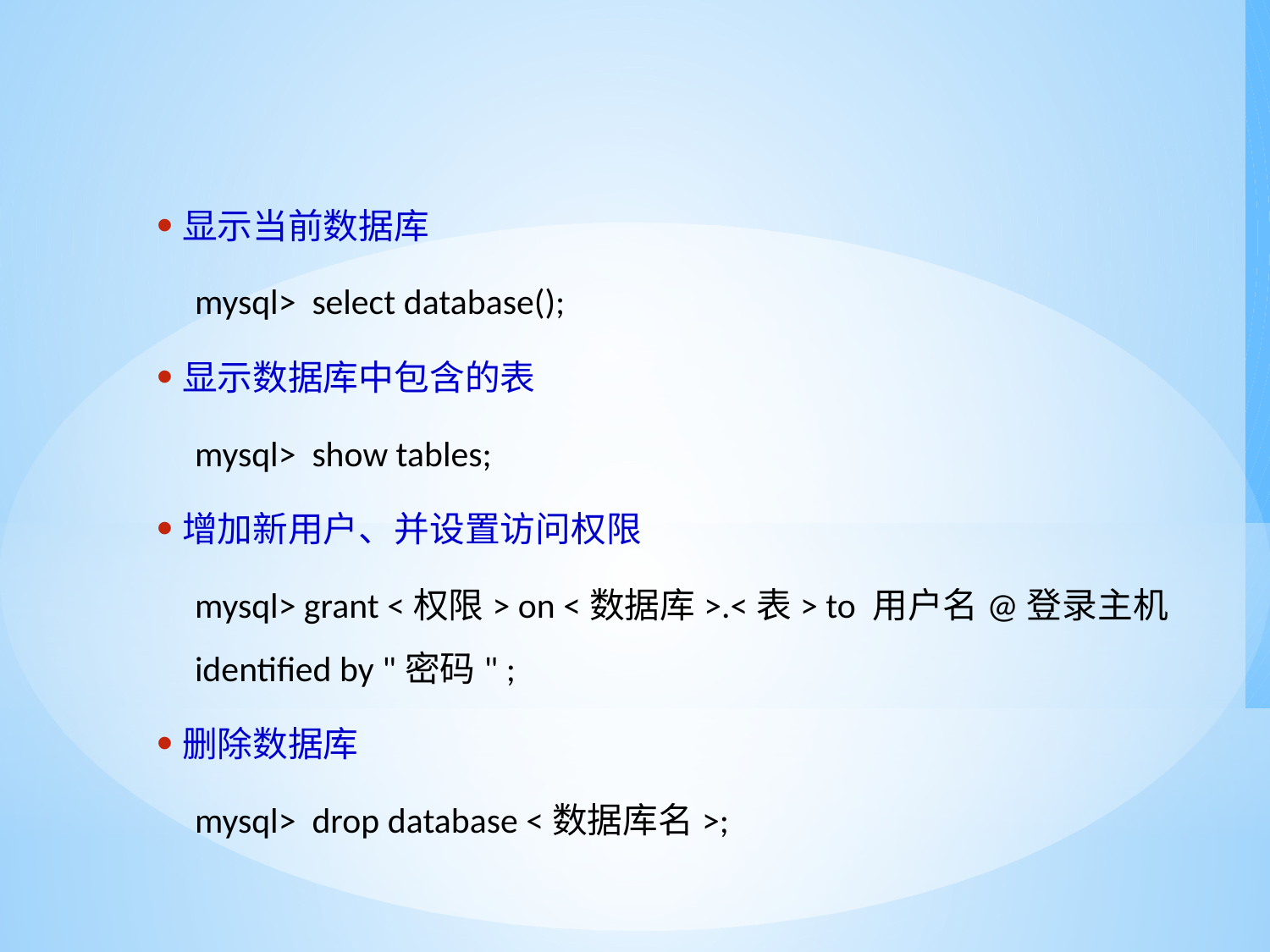

#
显示当前数据库
mysql>  select database();
显示数据库中包含的表
mysql>  show tables;
增加新用户、并设置访问权限
mysql> grant <权限> on <数据库>.<表> to 用户名@登录主机 identified by "密码" ;
删除数据库
mysql>  drop database <数据库名>;